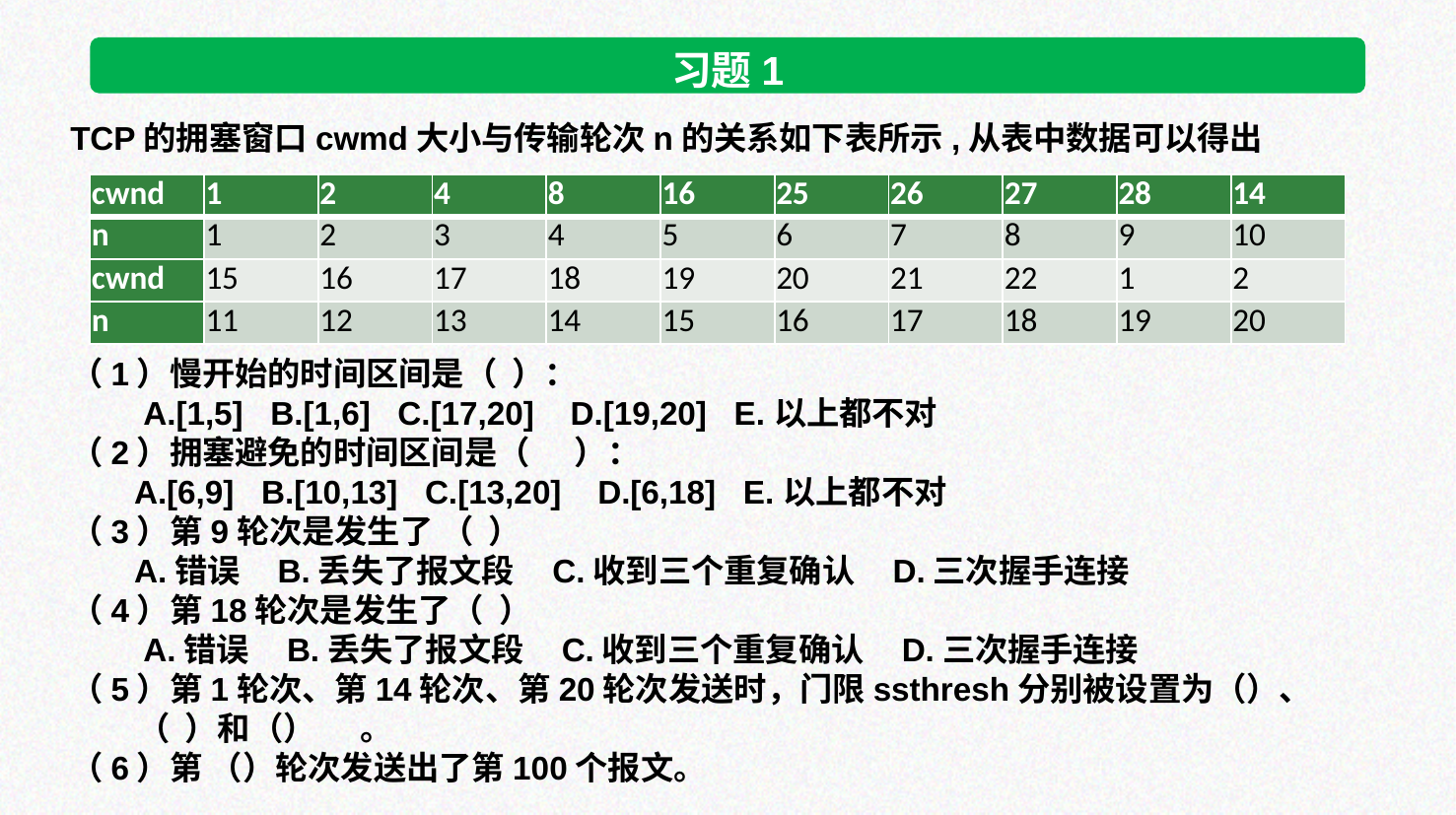

习题1
TCP的拥塞窗口cwmd大小与传输轮次n的关系如下表所示,从表中数据可以得出

（1）慢开始的时间区间是（  ）：
        A.[1,5]   B.[1,6]   C.[17,20]    D.[19,20]   E.以上都不对
（2）拥塞避免的时间区间是（      ）：
       A.[6,9]   B.[10,13]   C.[13,20]    D.[6,18]   E.以上都不对
（3）第9轮次是发生了 （  ）
       A.错误    B.丢失了报文段    C.收到三个重复确认    D.三次握手连接
（4）第18轮次是发生了（  ）
        A.错误    B.丢失了报文段    C.收到三个重复确认    D.三次握手连接
（5）第1轮次、第14轮次、第20轮次发送时，门限ssthresh分别被设置为（）、
        （  ）和（）      。
（6）第 （）轮次发送出了第100个报文。
| cwnd | 1 | 2 | 4 | 8 | 16 | 25 | 26 | 27 | 28 | 14 |
| --- | --- | --- | --- | --- | --- | --- | --- | --- | --- | --- |
| n | 1 | 2 | 3 | 4 | 5 | 6 | 7 | 8 | 9 | 10 |
| cwnd | 15 | 16 | 17 | 18 | 19 | 20 | 21 | 22 | 1 | 2 |
| n | 11 | 12 | 13 | 14 | 15 | 16 | 17 | 18 | 19 | 20 |